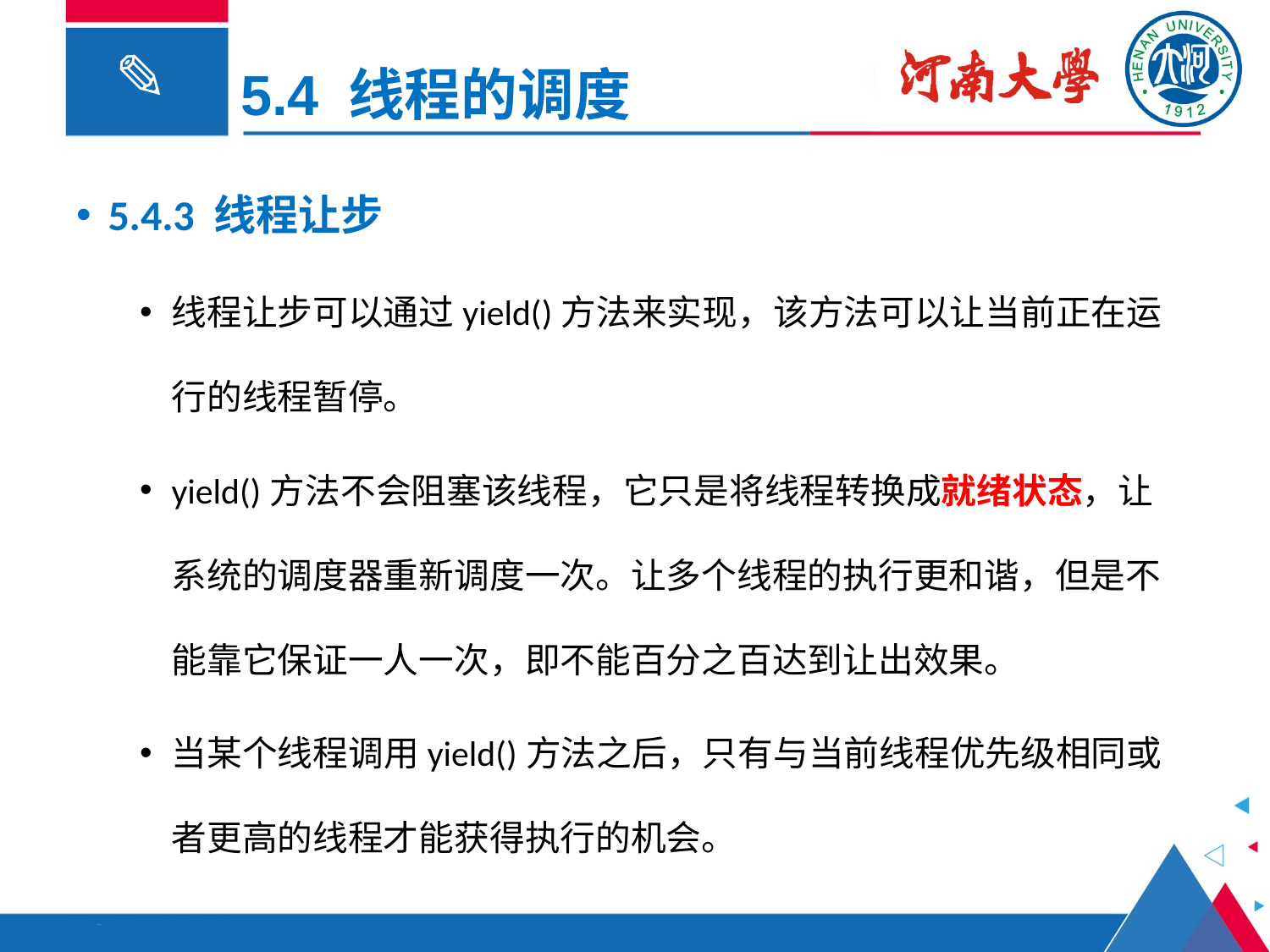

5.4 线程的调度
5.4.3 线程让步
线程让步可以通过yield()方法来实现，该方法可以让当前正在运行的线程暂停。
yield()方法不会阻塞该线程，它只是将线程转换成就绪状态，让系统的调度器重新调度一次。让多个线程的执行更和谐，但是不能靠它保证一人一次，即不能百分之百达到让出效果。
当某个线程调用yield()方法之后，只有与当前线程优先级相同或者更高的线程才能获得执行的机会。